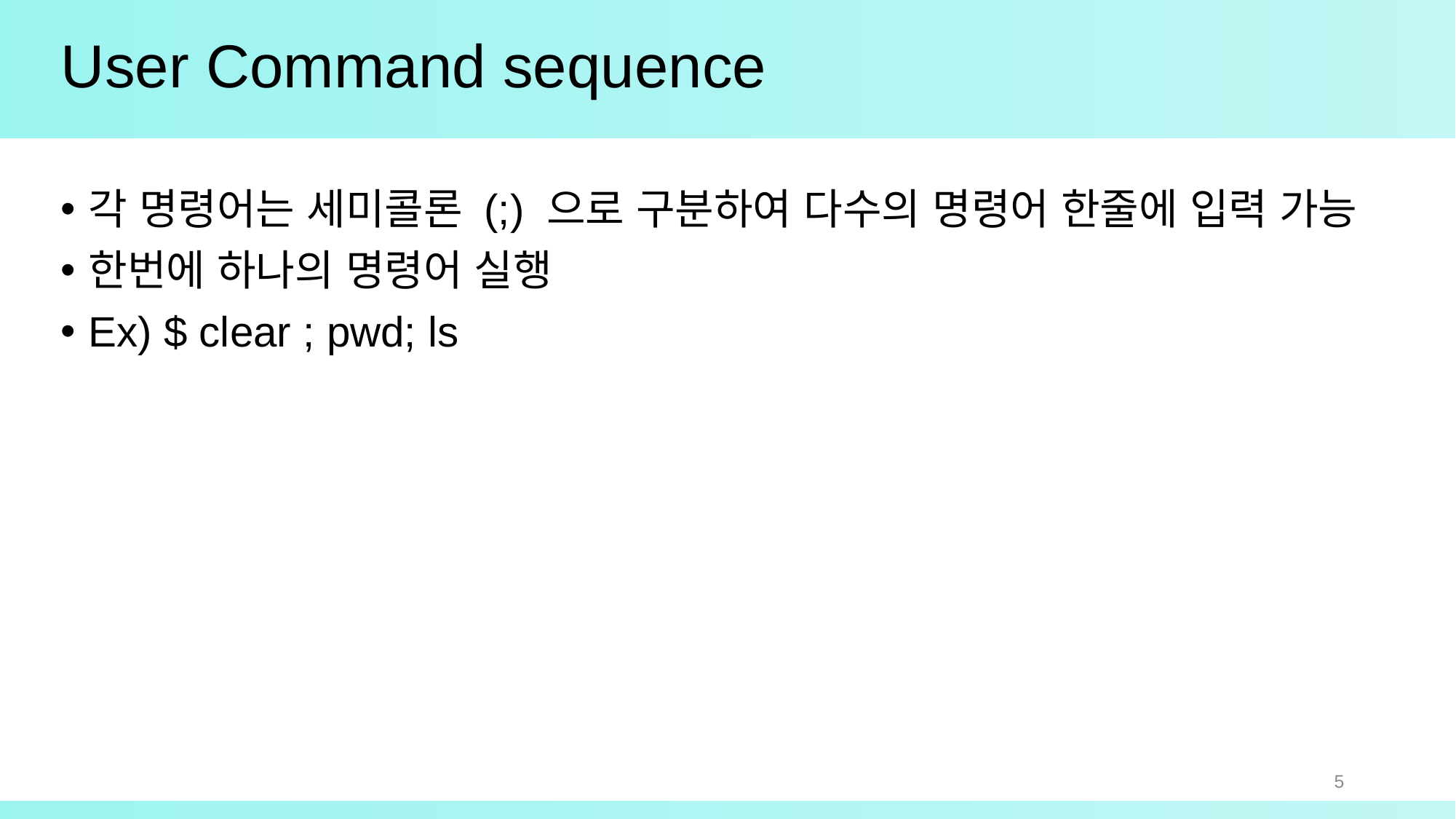

# User Command sequence
각 명령어는 세미콜론 (;) 으로 구분하여 다수의 명령어 한줄에 입력 가능
한번에 하나의 명령어 실행
Ex) $ clear ; pwd; ls
5